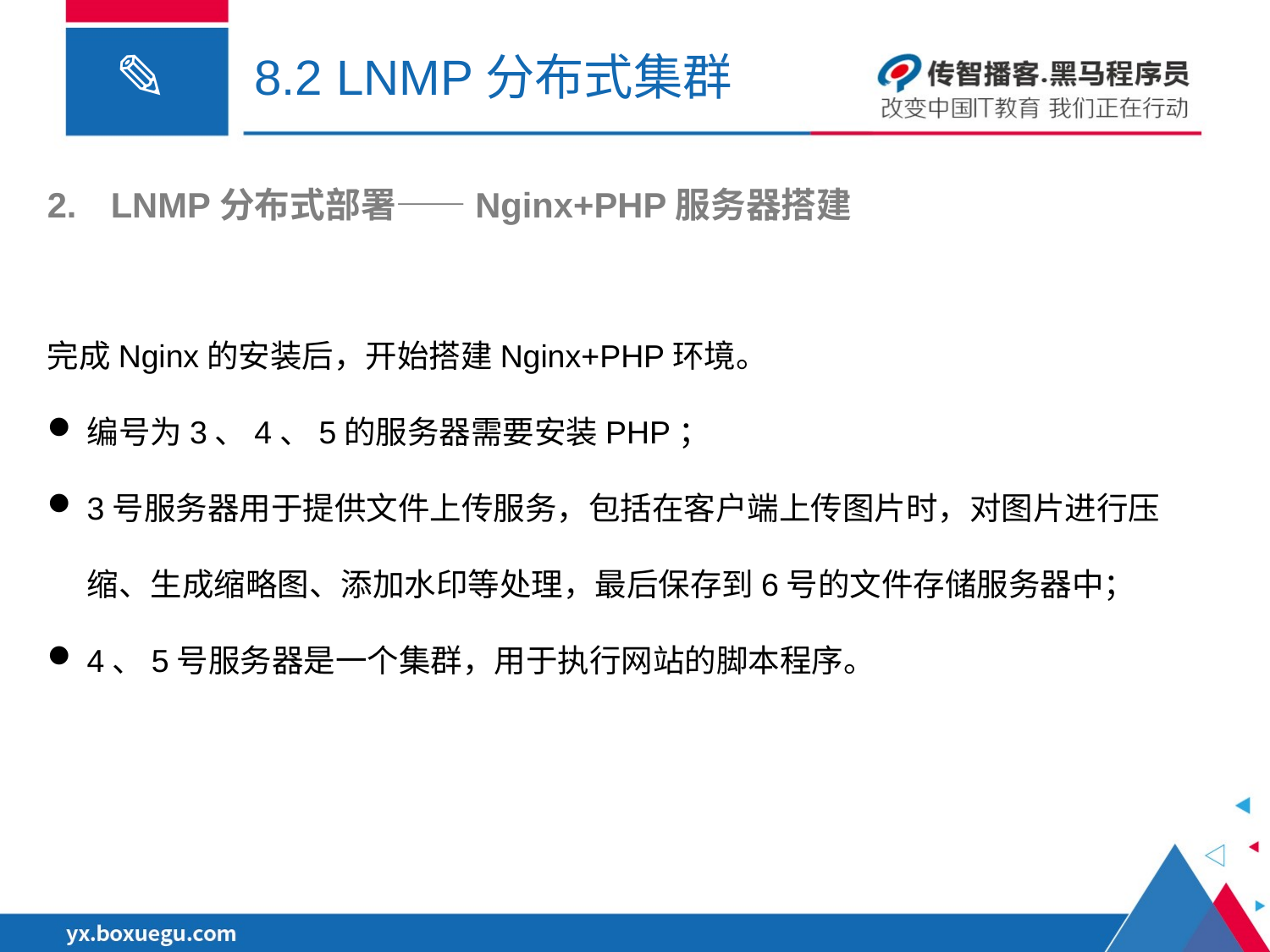

# 8.2 LNMP分布式集群
LNMP分布式部署——Nginx+PHP服务器搭建
完成Nginx的安装后，开始搭建Nginx+PHP环境。
编号为3、4、5的服务器需要安装PHP；
3号服务器用于提供文件上传服务，包括在客户端上传图片时，对图片进行压缩、生成缩略图、添加水印等处理，最后保存到6号的文件存储服务器中；
4、5号服务器是一个集群，用于执行网站的脚本程序。